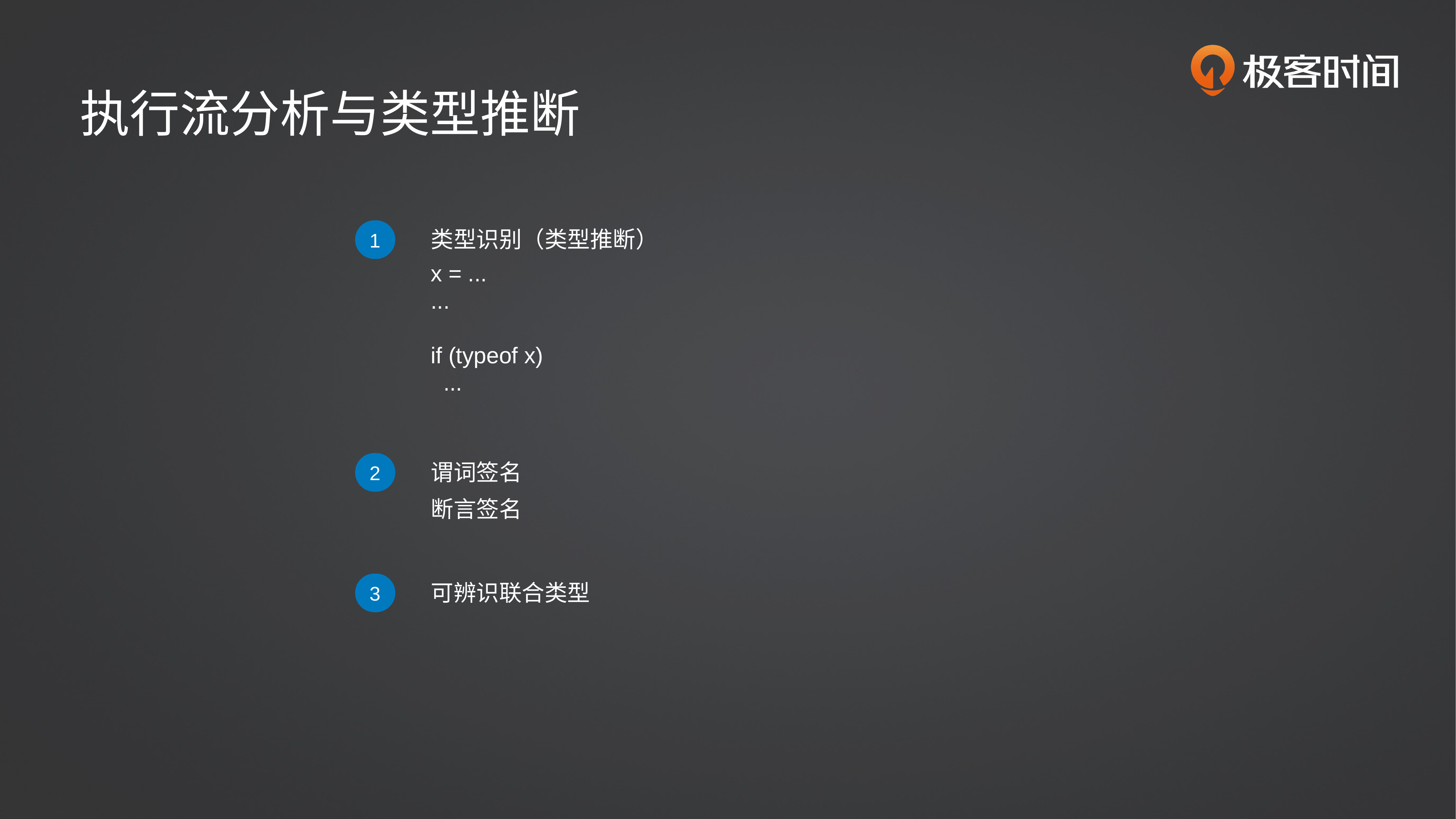

执行流分析与类型推断
类型识别（类型推断）

1
x = ...
...

if (typeof x)
  ...
谓词签名

2
断言签名
可辨识联合类型

3